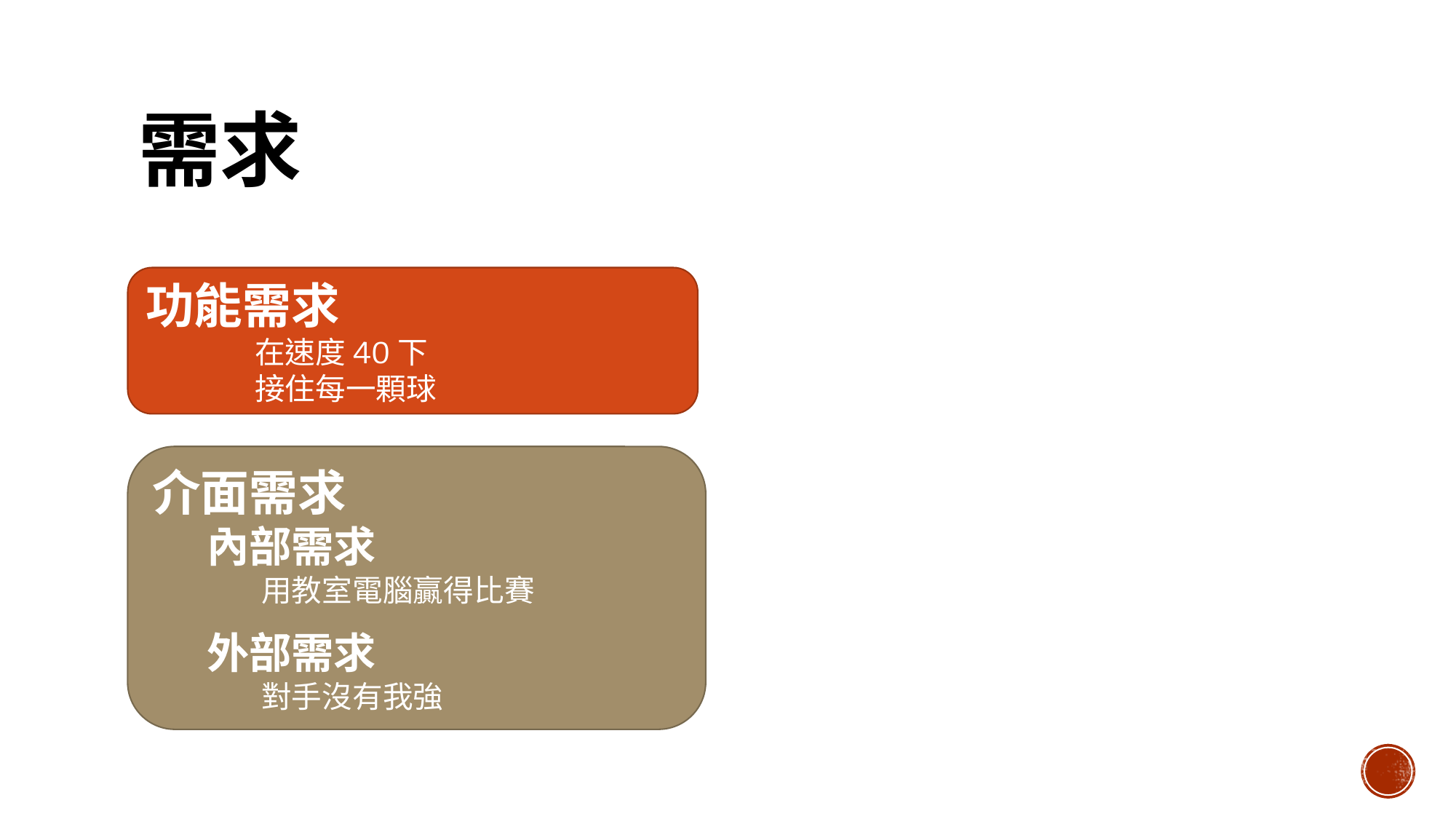

# 需求
功能需求
在速度40下
接住每一顆球
介面需求
內部需求
用教室電腦贏得比賽

外部需求
對手沒有我強